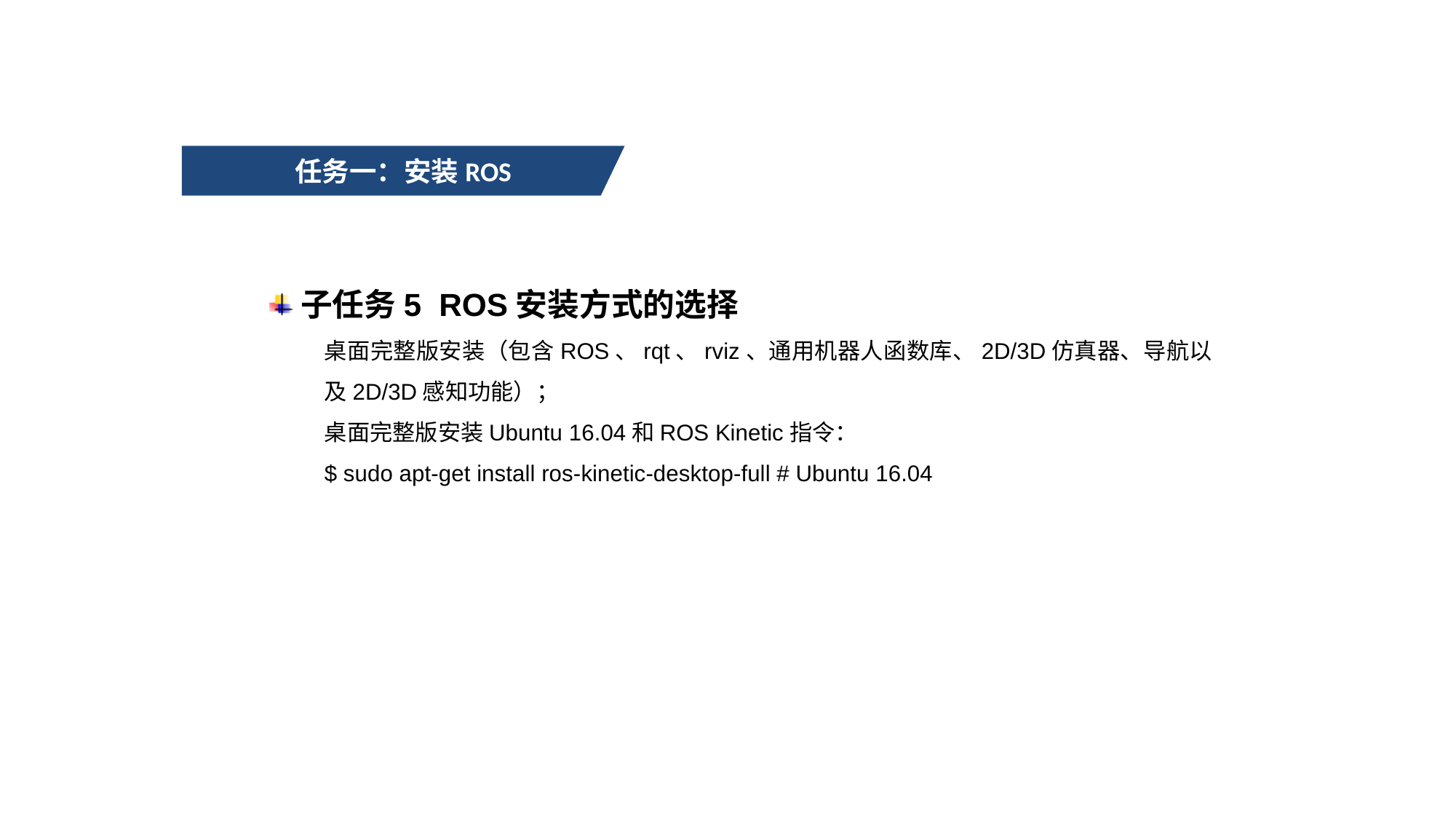

任务一：安装ROS
子任务5  ROS安装方式的选择
桌面完整版安装（包含ROS、rqt、rviz、通用机器人函数库、2D/3D仿真器、导航以及2D/3D感知功能）；
桌面完整版安装Ubuntu 16.04和ROS Kinetic指令：
$ sudo apt-get install ros-kinetic-desktop-full # Ubuntu 16.04